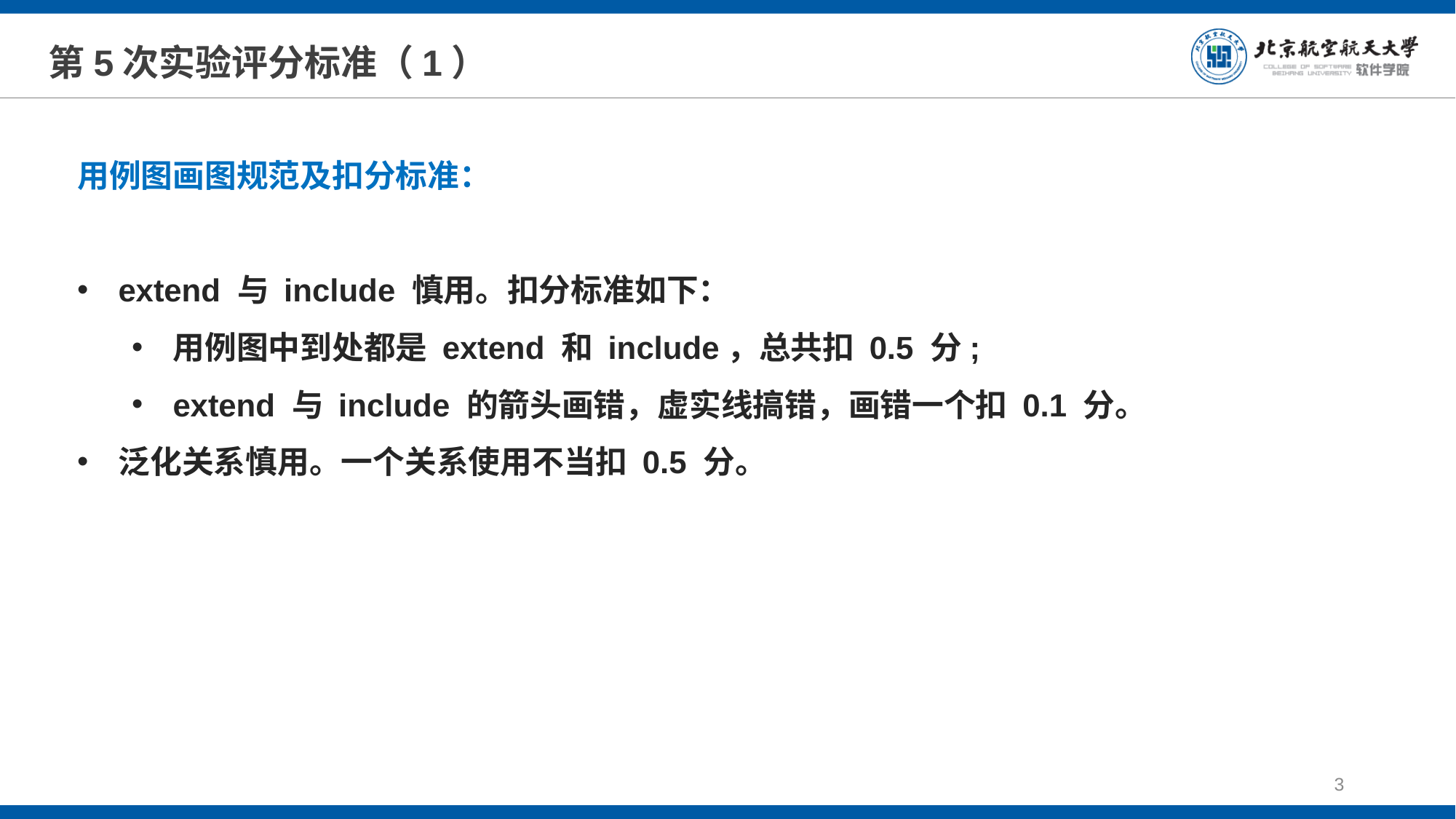

# 第5次实验评分标准（1）
用例图画图规范及扣分标准：

extend 与 include 慎用。扣分标准如下：
用例图中到处都是 extend 和 include，总共扣 0.5 分;
extend 与 include 的箭头画错，虚实线搞错，画错一个扣 0.1 分。
泛化关系慎用。一个关系使用不当扣 0.5 分。
3